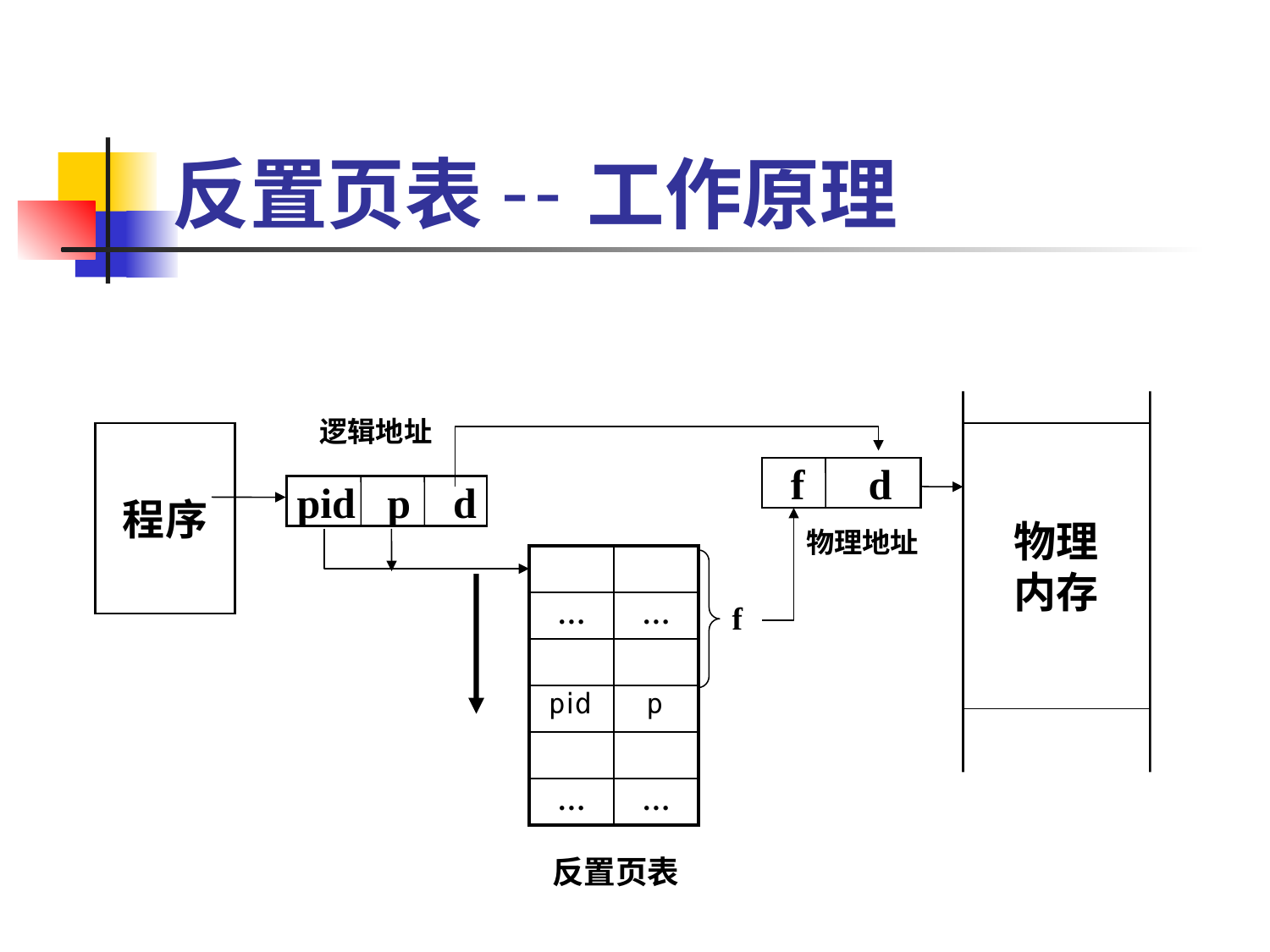

# 反置页表--工作原理

逻辑地址
程序
物理
内存

f      d

pid   p    d

物理地址

|  |  |
| --- | --- |
| … | … |
|  |  |
| pid | p |
|  |  |
| … | … |

f
反置页表